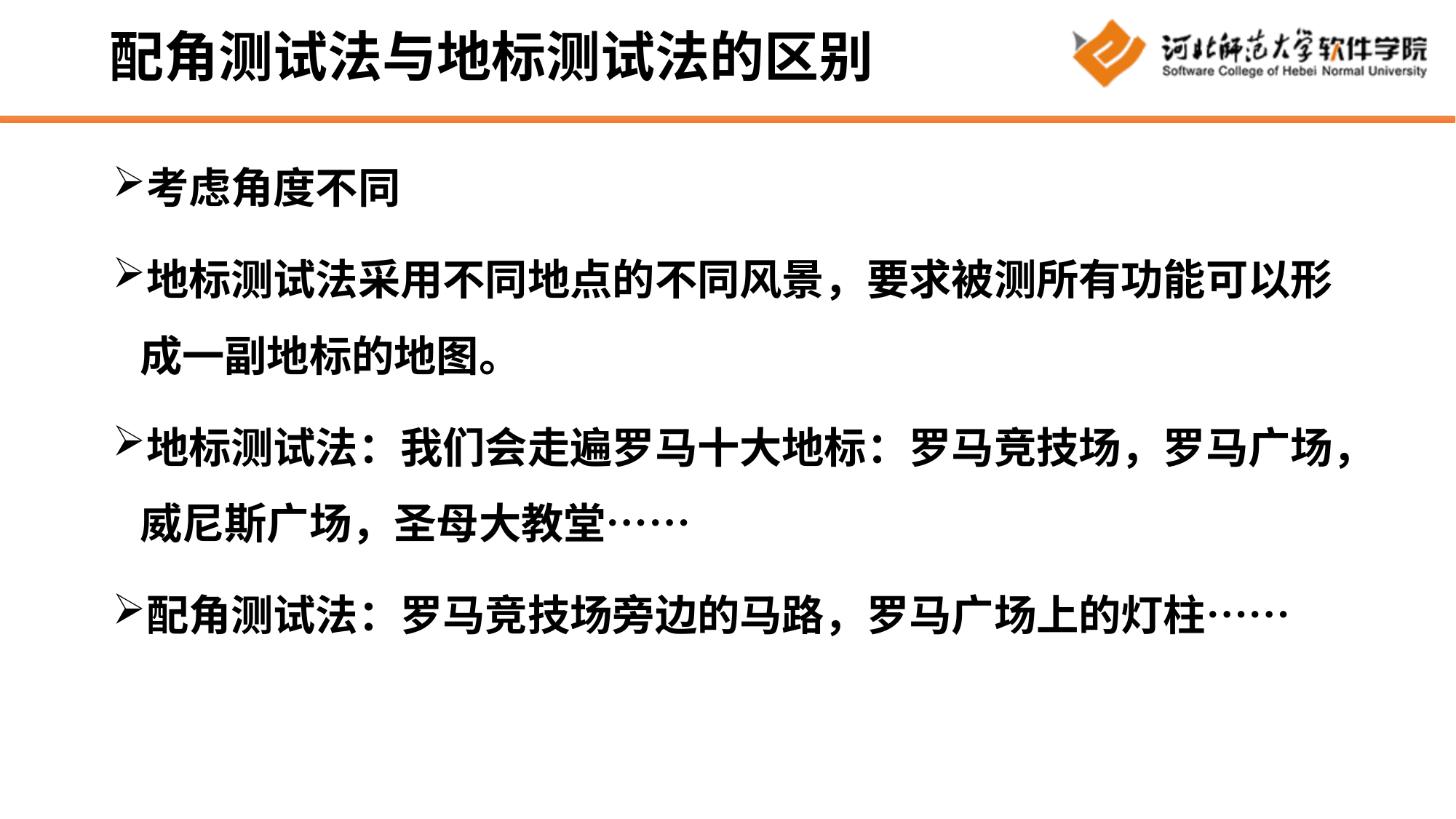

# 配角测试法与地标测试法的区别
考虑角度不同
地标测试法采用不同地点的不同风景，要求被测所有功能可以形成一副地标的地图。
地标测试法：我们会走遍罗马十大地标：罗马竞技场，罗马广场，威尼斯广场，圣母大教堂……
配角测试法：罗马竞技场旁边的马路，罗马广场上的灯柱……